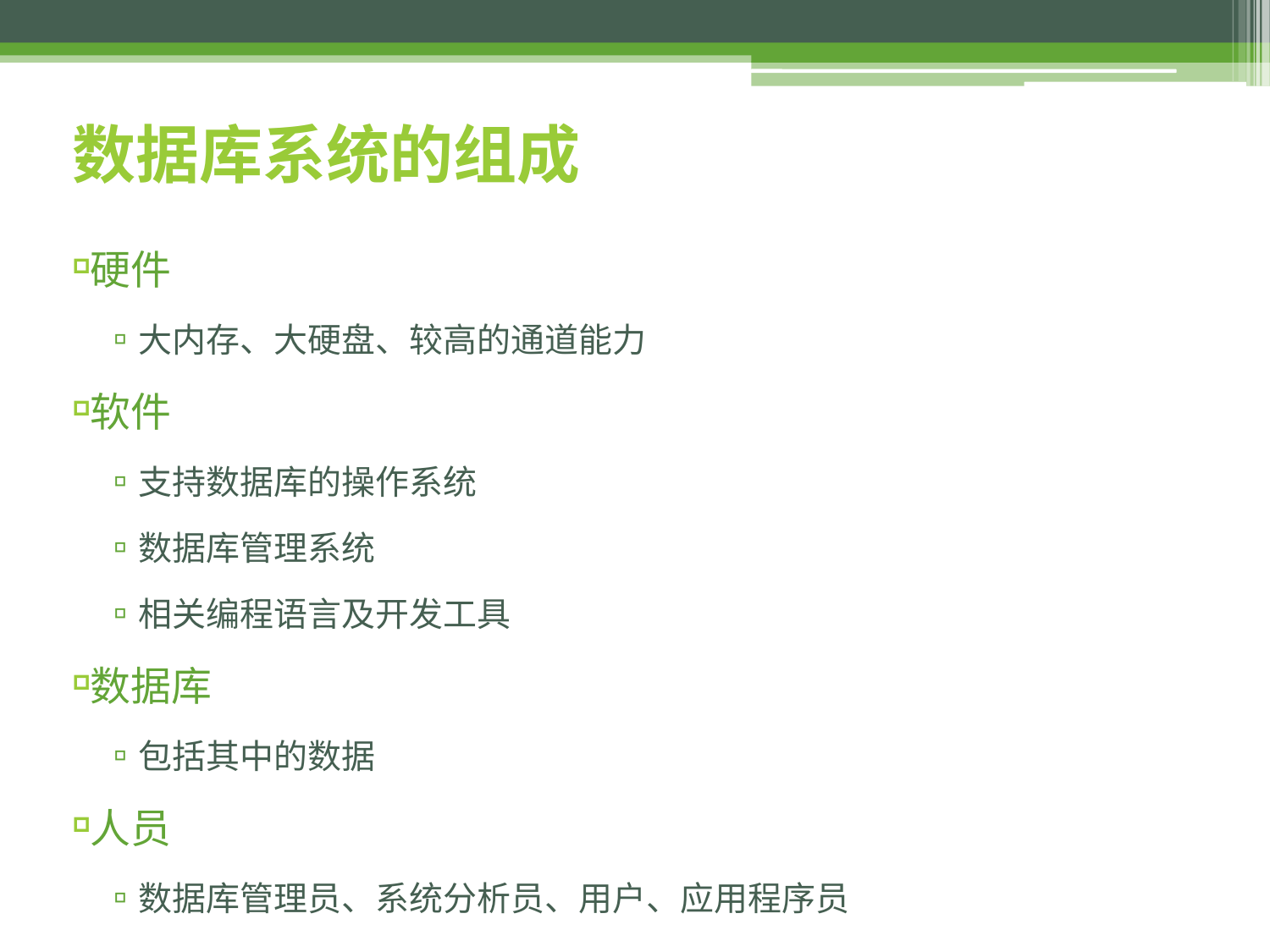

# 数据库系统的组成
硬件
大内存、大硬盘、较高的通道能力
软件
支持数据库的操作系统
数据库管理系统
相关编程语言及开发工具
数据库
包括其中的数据
人员
数据库管理员、系统分析员、用户、应用程序员